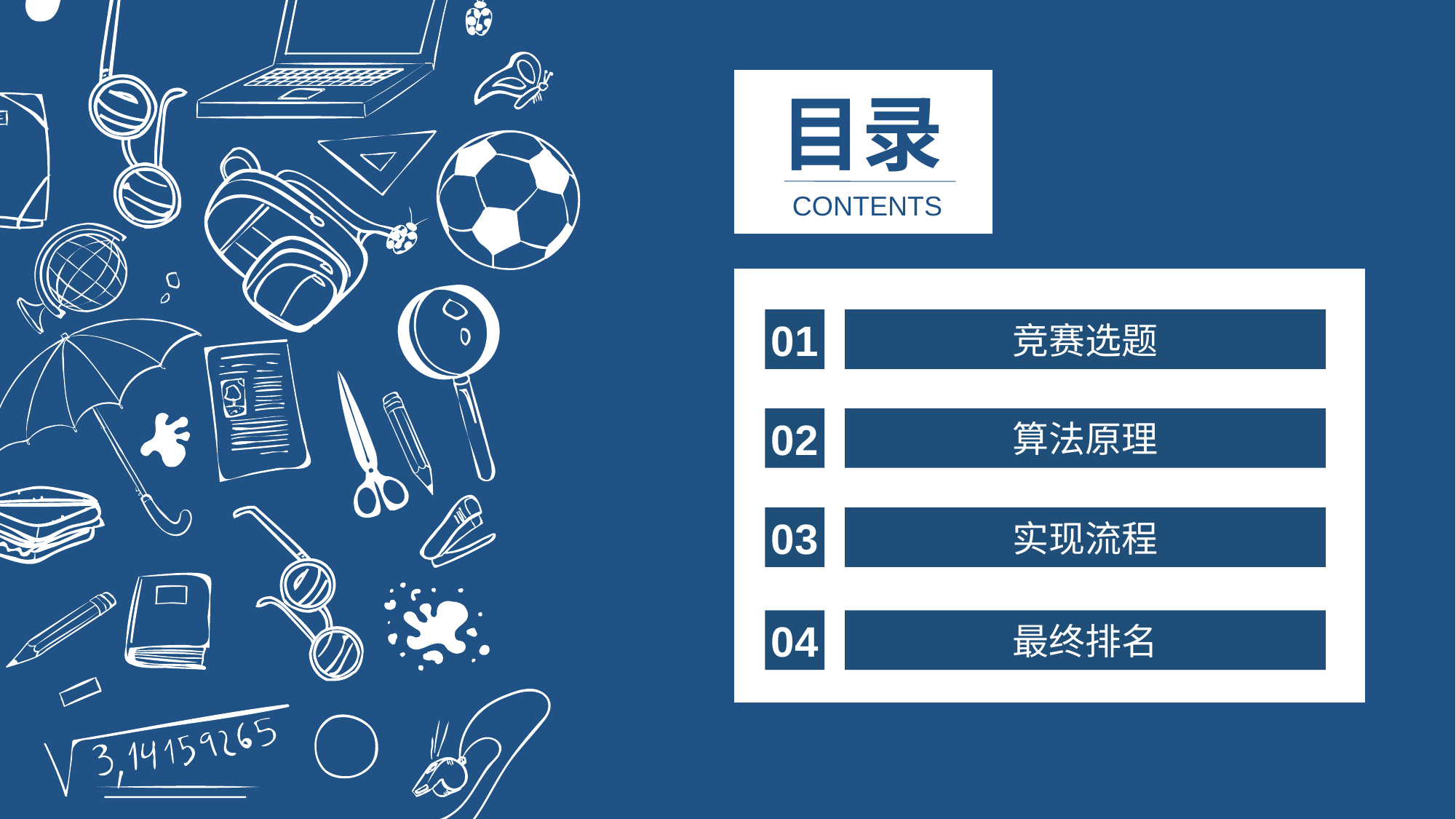

目录

CONTENTS

01
竞赛选题
02
算法原理
03
实现流程
04
最终排名